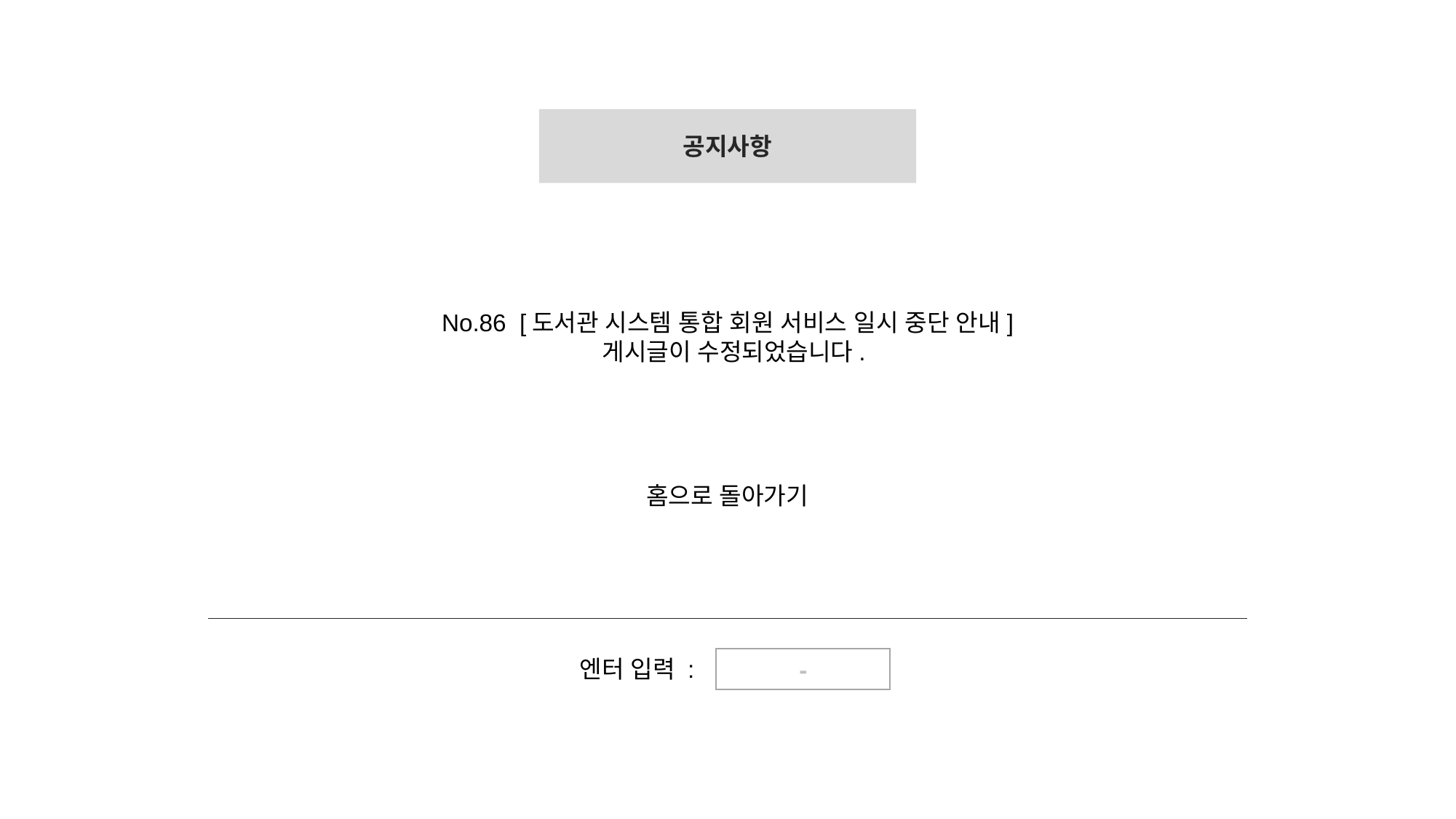

공지사항
No.86  [도서관 시스템 통합 회원 서비스 일시 중단 안내]
 게시글이 수정되었습니다.
홈으로 돌아가기
엔터 입력 :
-